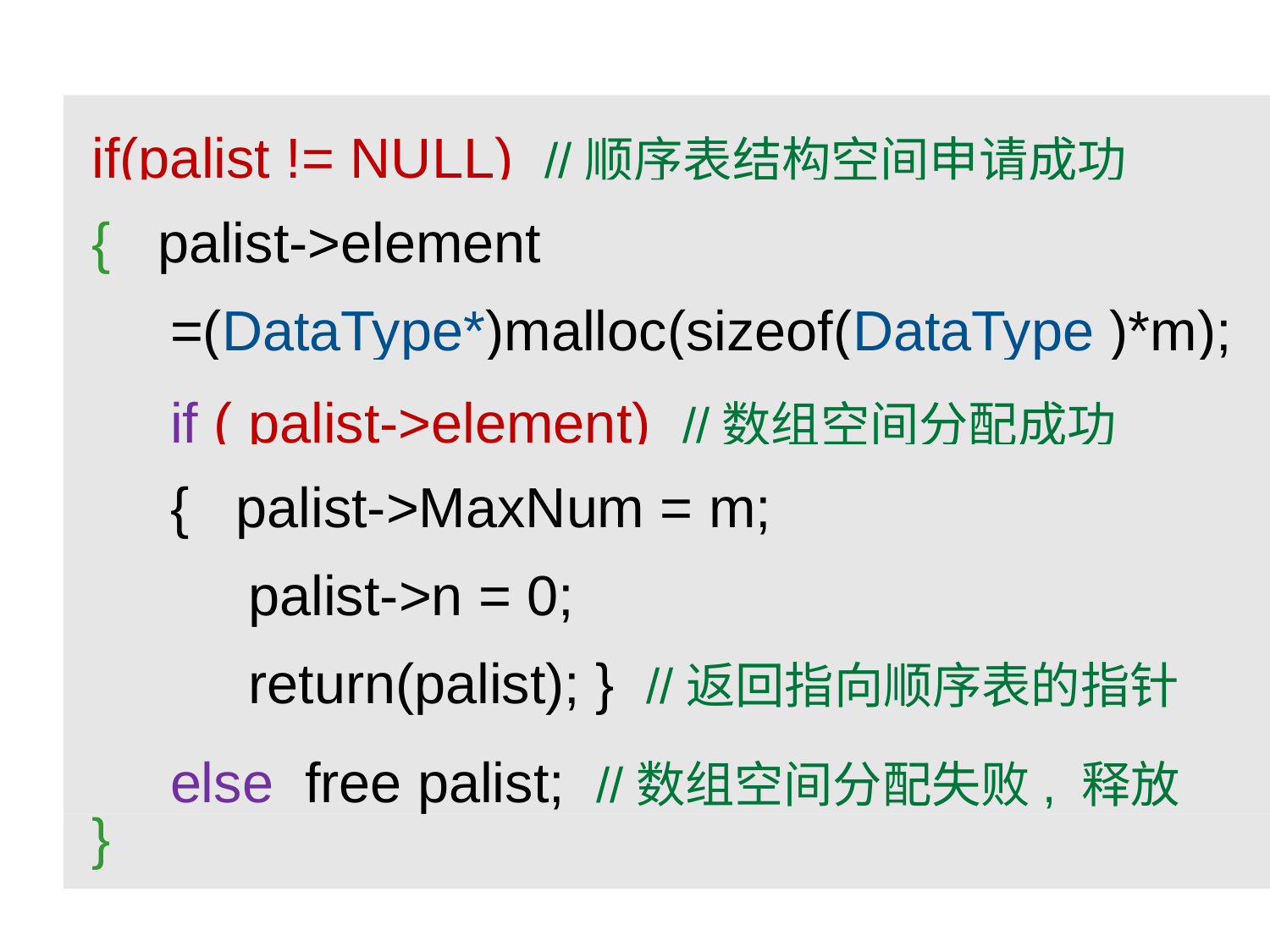

if(palist != NULL)  //顺序表结构空间申请成功
 {   palist->element
      =(DataType*)malloc(sizeof(DataType )*m);
      if ( palist->element)  //数组空间分配成功
      {   palist->MaxNum = m;
           palist->n = 0;
           return(palist); }  //返回指向顺序表的指针
      else  free palist;  //数组空间分配失败, 释放
 }